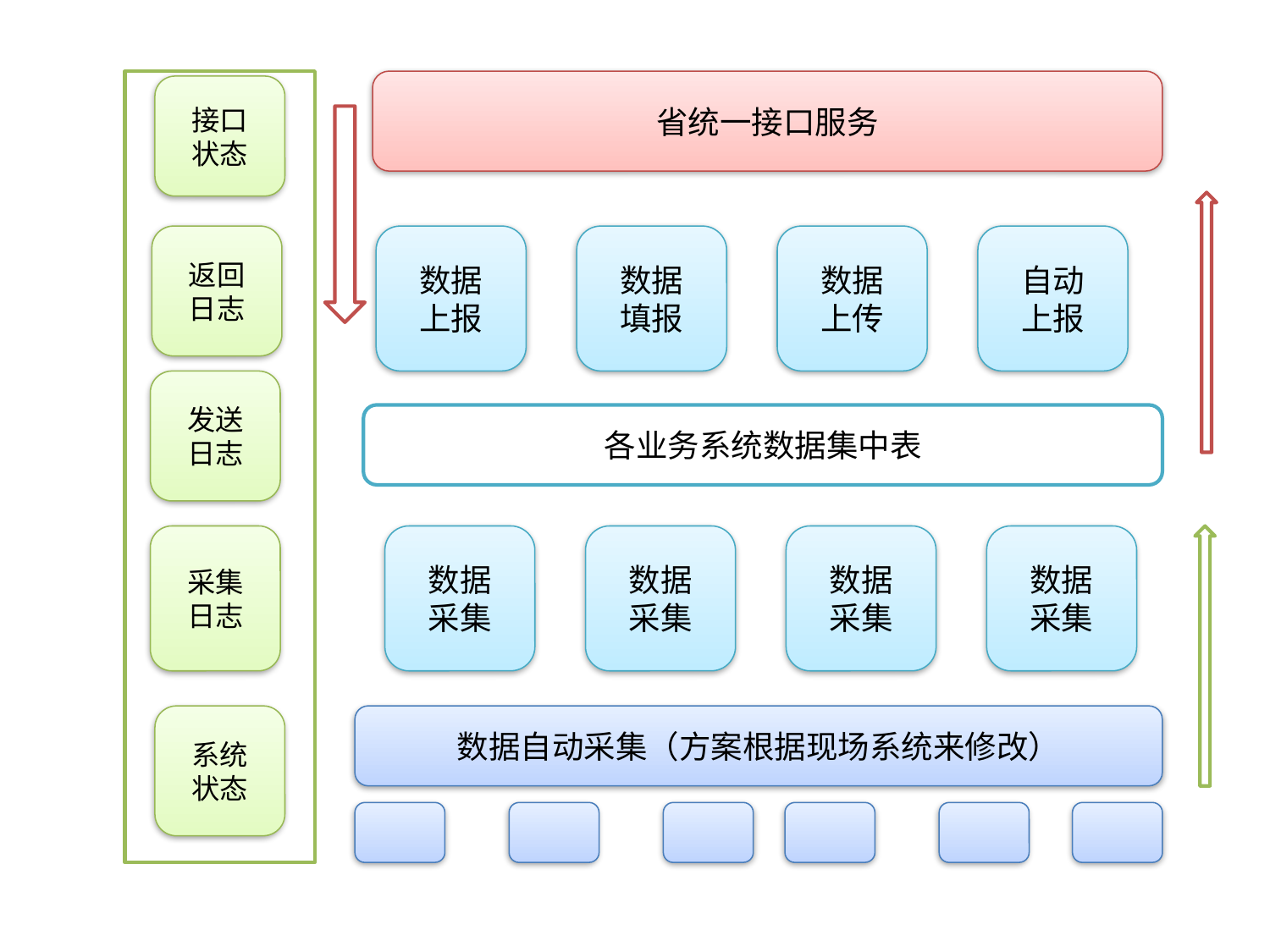

省统一接口服务
接口
状态

返回
日志
数据
上报
数据
填报
数据
上传
自动
上报
发送
日志
各业务系统数据集中表
采集
日志
数据
采集
数据
采集
数据
采集
数据
采集

系统
状态
数据自动采集（方案根据现场系统来修改）